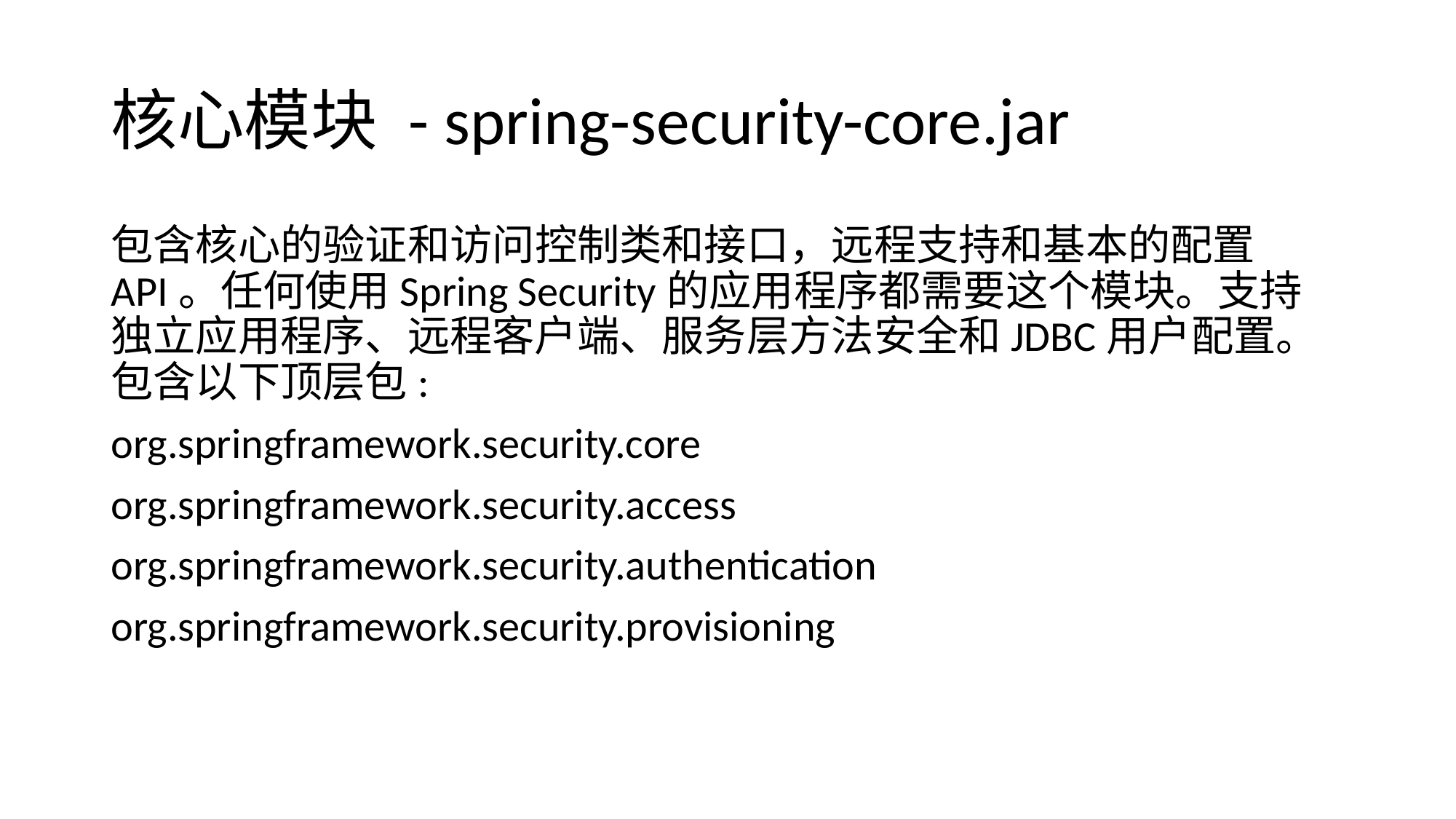

# 核心模块 - spring-security-core.jar
包含核心的验证和访问控制类和接口，远程支持和基本的配置API。任何使用Spring Security的应用程序都需要这个模块。支持独立应用程序、远程客户端、服务层方法安全和JDBC用户配置。包含以下顶层包:
org.springframework.security.core
org.springframework.security.access
org.springframework.security.authentication
org.springframework.security.provisioning